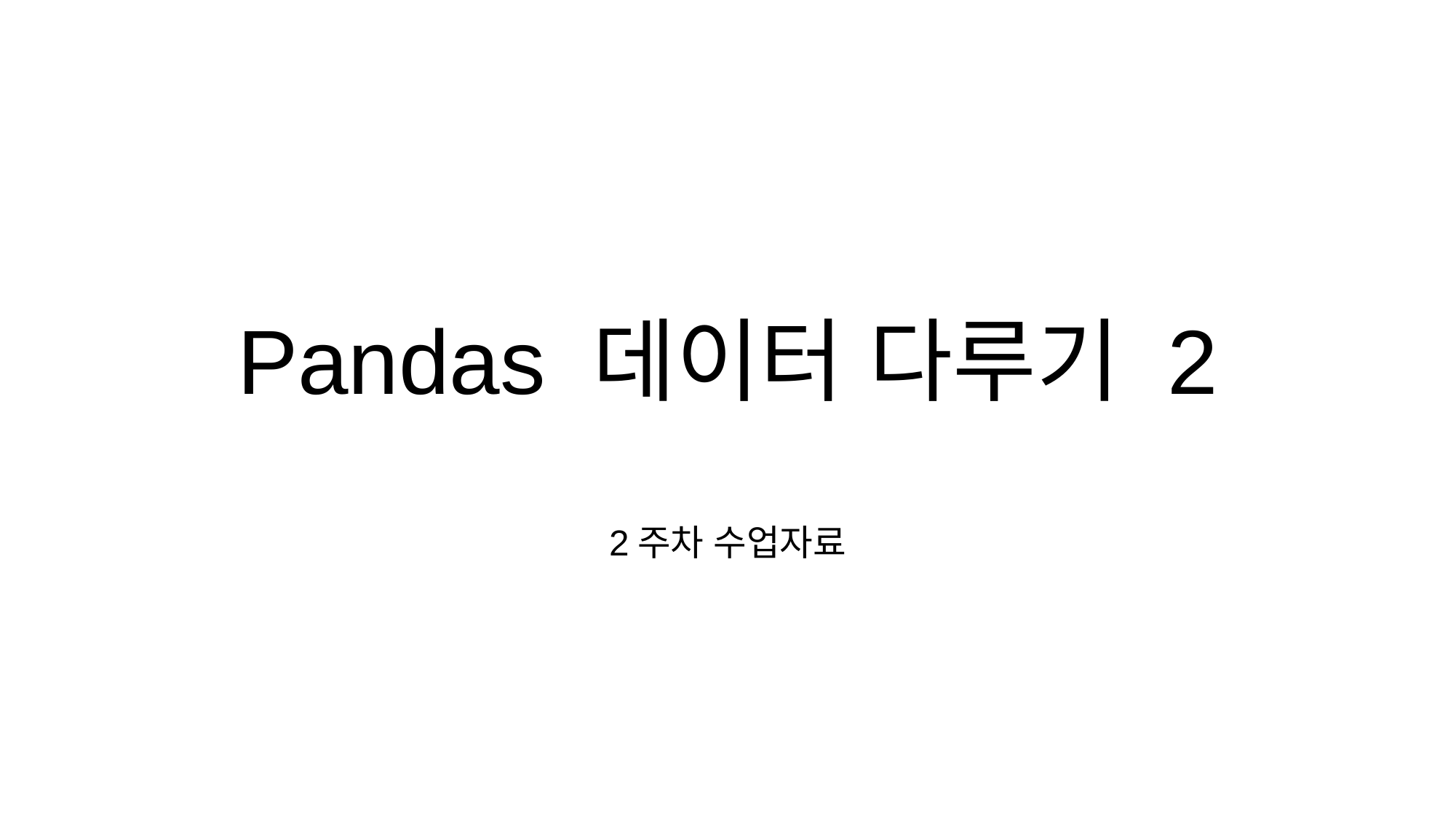

# Pandas 데이터 다루기 2
2주차 수업자료